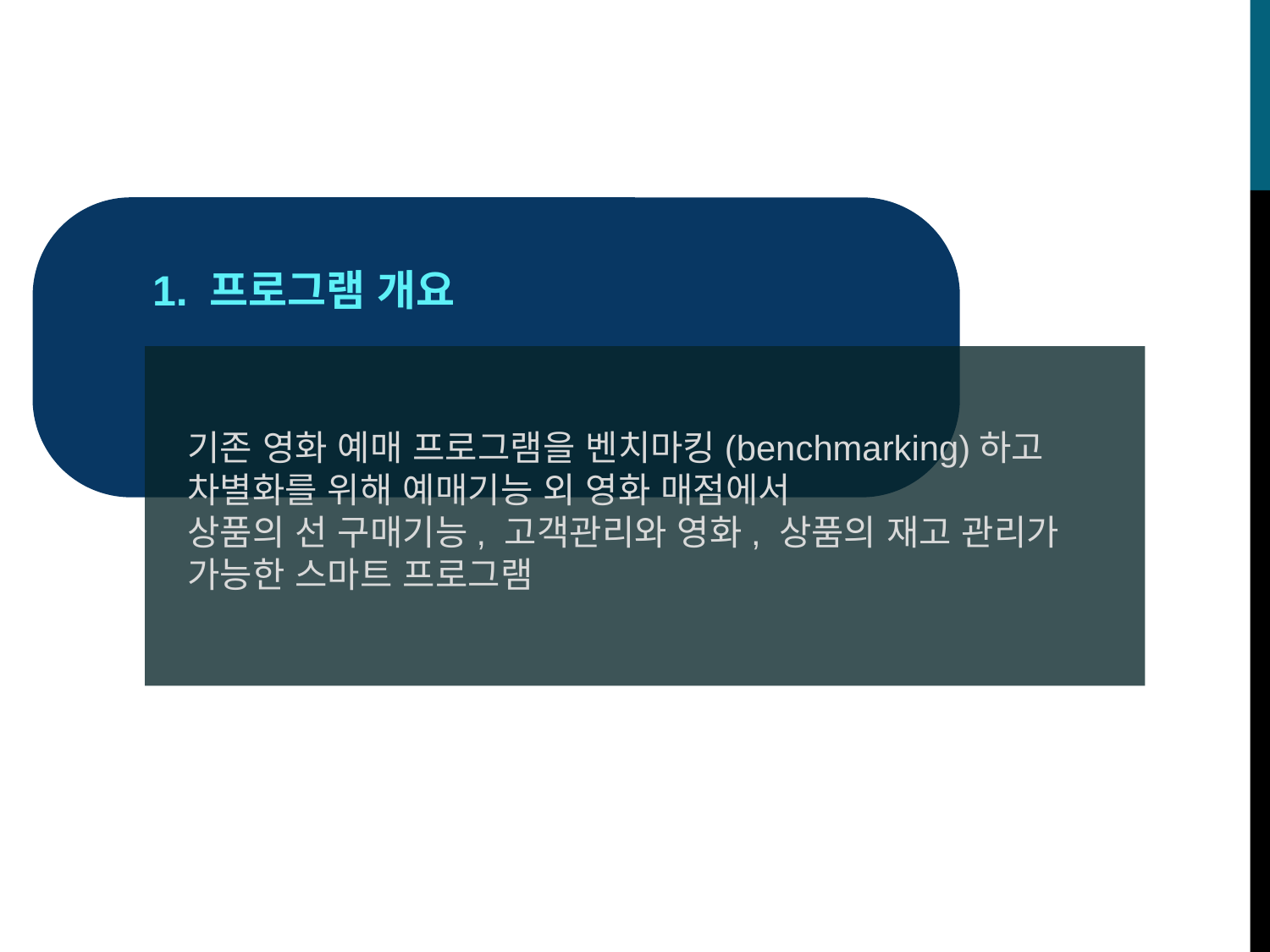

1. 프로그램 개요

기존 영화 예매 프로그램을 벤치마킹(benchmarking)하고 차별화를 위해 예매기능 외 영화 매점에서
상품의 선 구매기능, 고객관리와 영화, 상품의 재고 관리가 가능한 스마트 프로그램